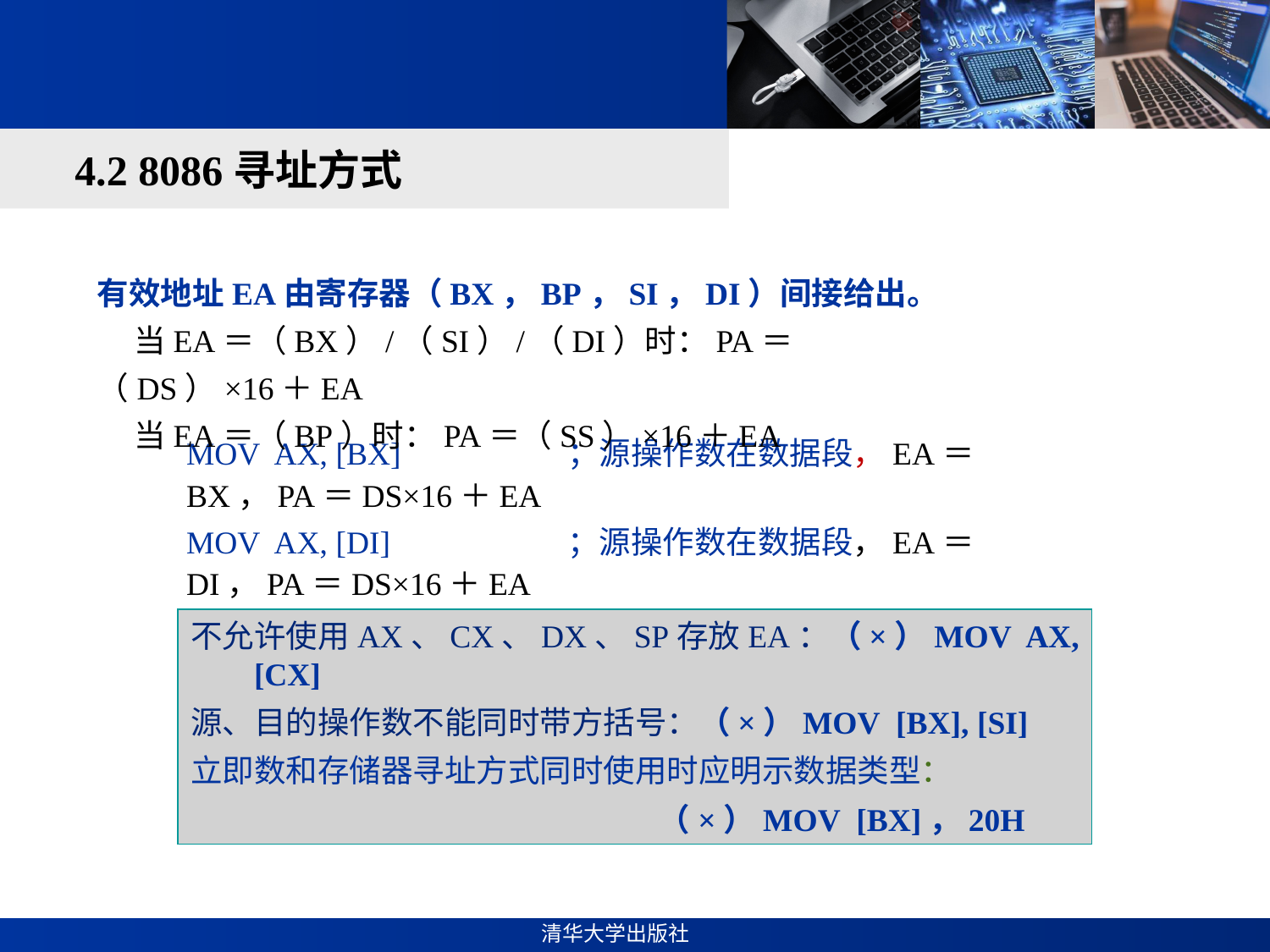

#
4.2 8086寻址方式

有效地址EA由寄存器（BX，BP，SI，DI）间接给出。
    当EA＝（BX）/（SI）/（DI）时：PA＝（DS）×16＋EA
    当EA＝（BP）时：PA＝（SS）×16＋EA
MOV  AX, [BX]		；源操作数在数据段，EA＝BX，PA＝DS×16＋EA
MOV  AX, [DI]		；源操作数在数据段，EA＝DI，PA＝DS×16＋EA
MOV  [SI]，AL		；目的操作数在数据段，EA＝SI，PA＝DS×16＋EA
MOV  [BP]，DI		；目的操作数在堆栈段，EA＝BP，PA＝SS×16＋EA
不允许使用AX、CX、DX、SP存放EA：（×）MOV  AX, [CX]
源、目的操作数不能同时带方括号：（×）MOV  [BX], [SI]
立即数和存储器寻址方式同时使用时应明示数据类型：
                                                                （×）MOV  [BX]，20H